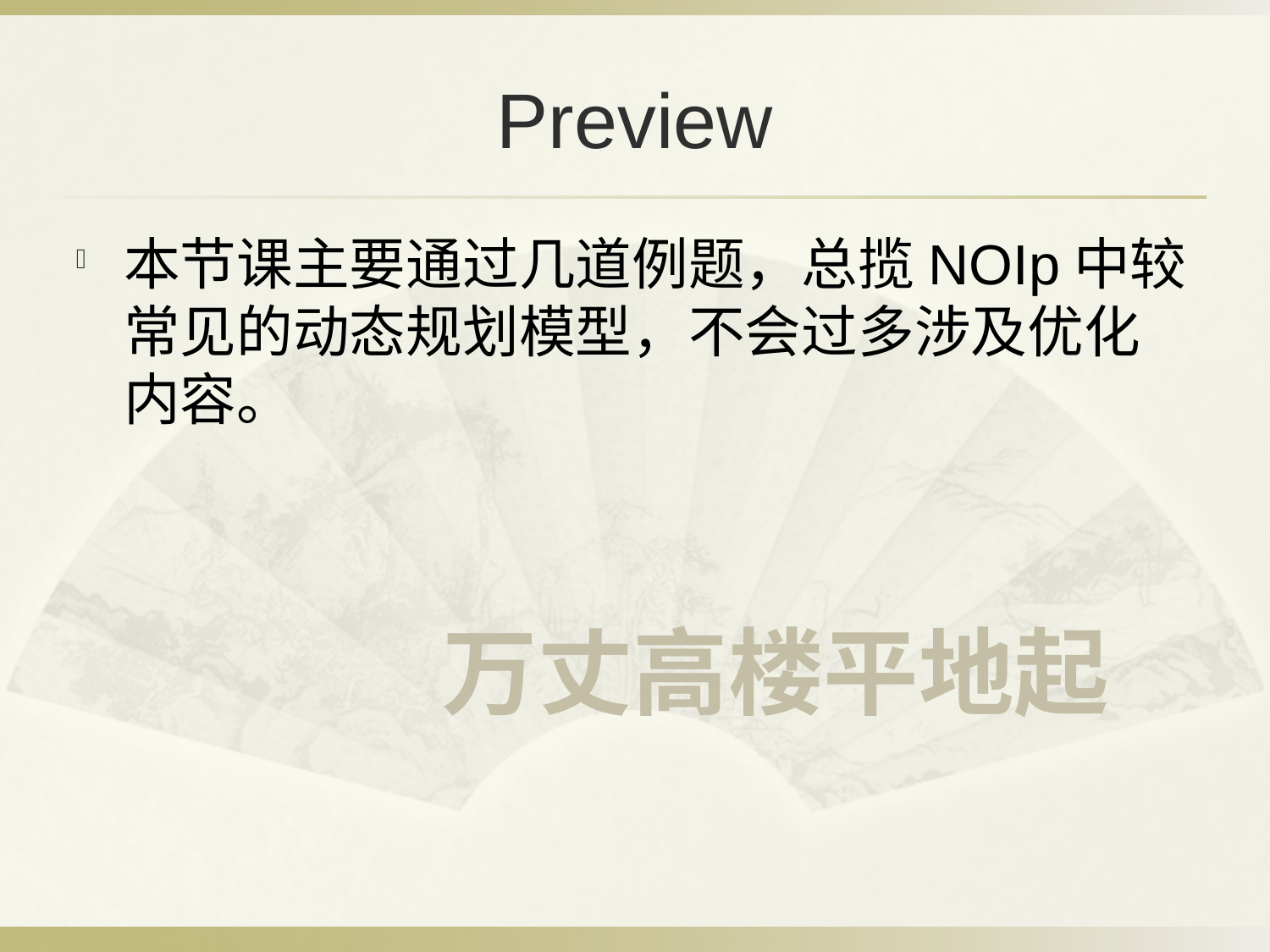

# Preview
本节课主要通过几道例题，总揽NOIp中较常见的动态规划模型，不会过多涉及优化内容。
万丈高楼平地起